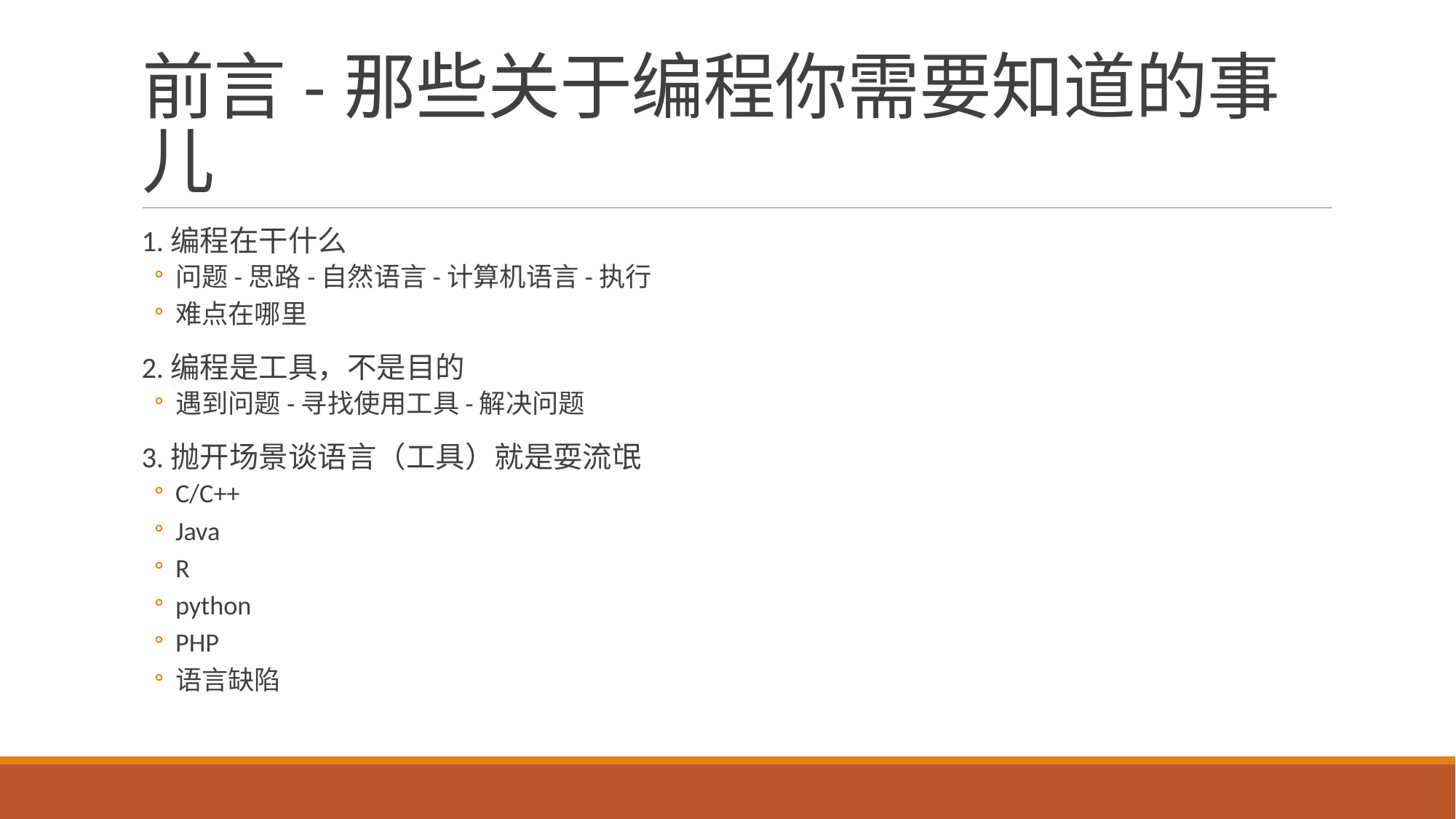

# 前言-那些关于编程你需要知道的事儿
1.编程在干什么
问题-思路-自然语言-计算机语言-执行
难点在哪里
2.编程是工具，不是目的
遇到问题-寻找使用工具-解决问题
3.抛开场景谈语言（工具）就是耍流氓
C/C++
Java
R
python
PHP
语言缺陷